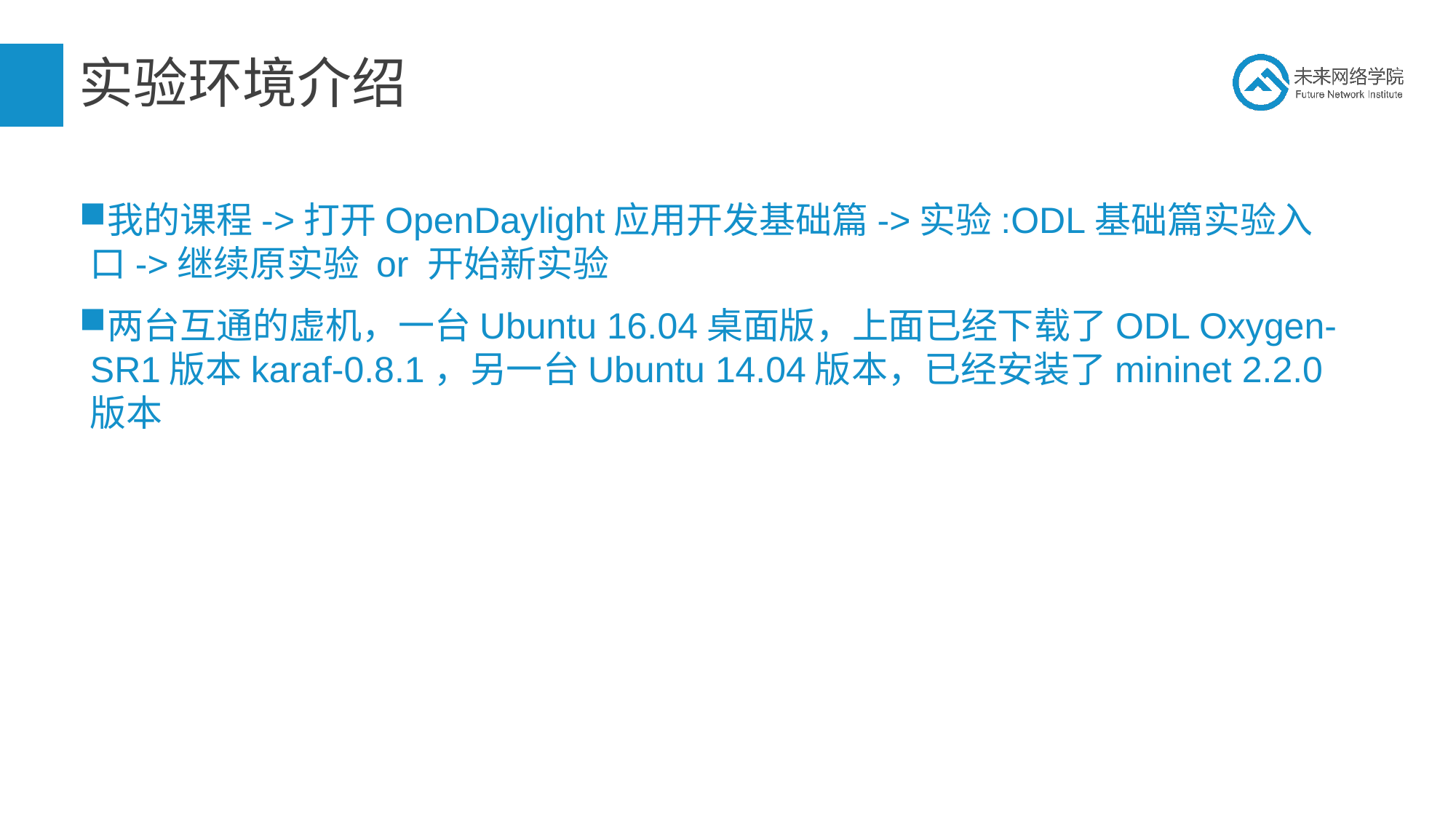

# 实验环境介绍
我的课程->打开OpenDaylight应用开发基础篇->实验:ODL基础篇实验入口->继续原实验 or 开始新实验
两台互通的虚机，一台Ubuntu 16.04桌面版，上面已经下载了ODL Oxygen-SR1版本karaf-0.8.1，另一台Ubuntu 14.04版本，已经安装了mininet 2.2.0版本